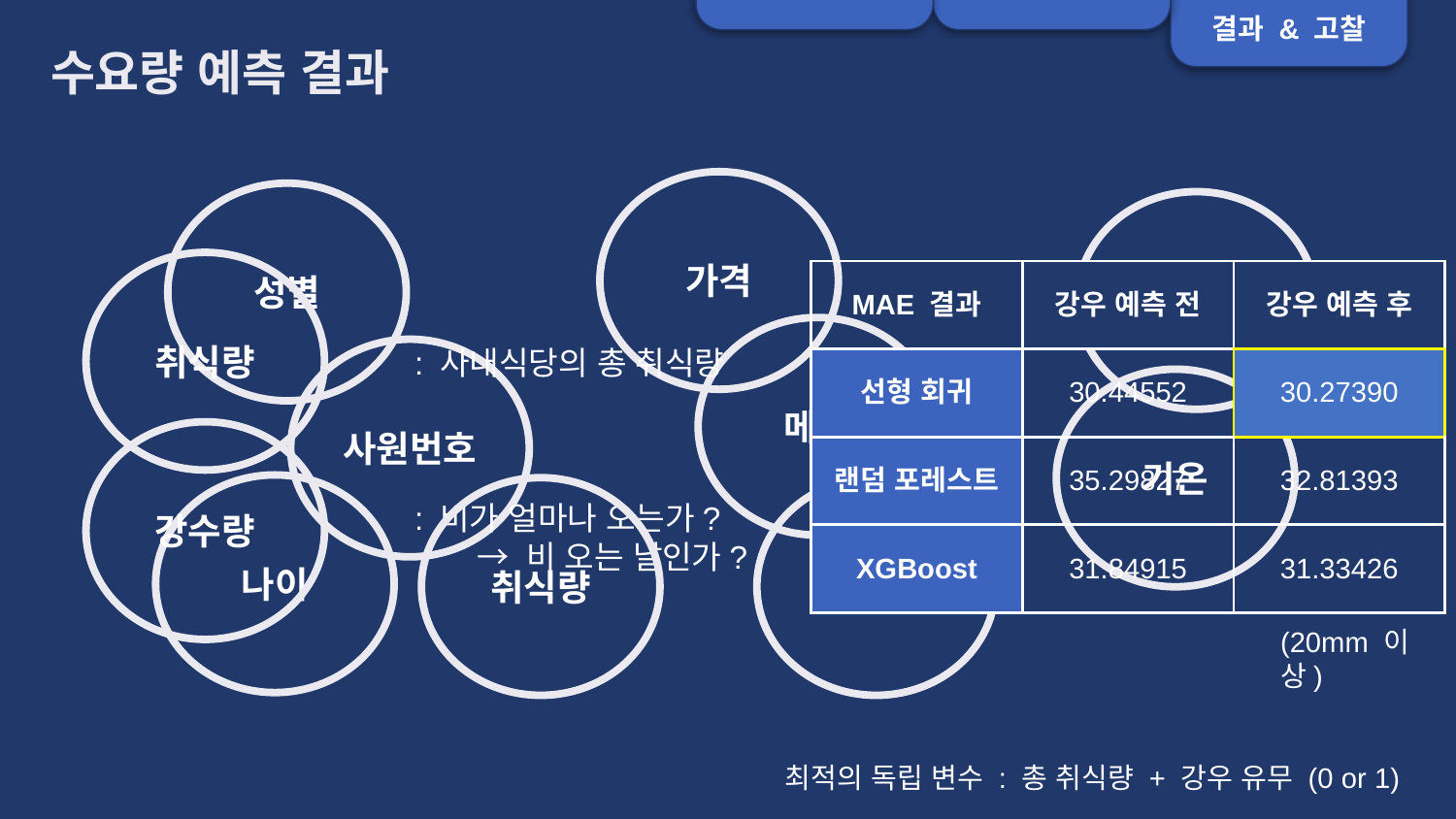

결과 & 고찰
수요량 예측 결과
가격
성별
강수량
취식량

: 사내식당의 총 취식량

: 비가 얼마나 오는가?
       → 비 오는 날인가?
| MAE 결과 | 강우 예측 전 | 강우 예측 후 |
| --- | --- | --- |
| 선형 회귀 | 30.44552 | 30.27390 |
| 랜덤 포레스트 | 35.29827 | 32.81393 |
| XGBoost | 31.84915 | 31.33426 |
메뉴
사원번호
기온
강수량
나이
취식량
판매일자
(20mm 이상)
최적의 독립 변수 : 총 취식량 + 강우 유무 (0 or 1)